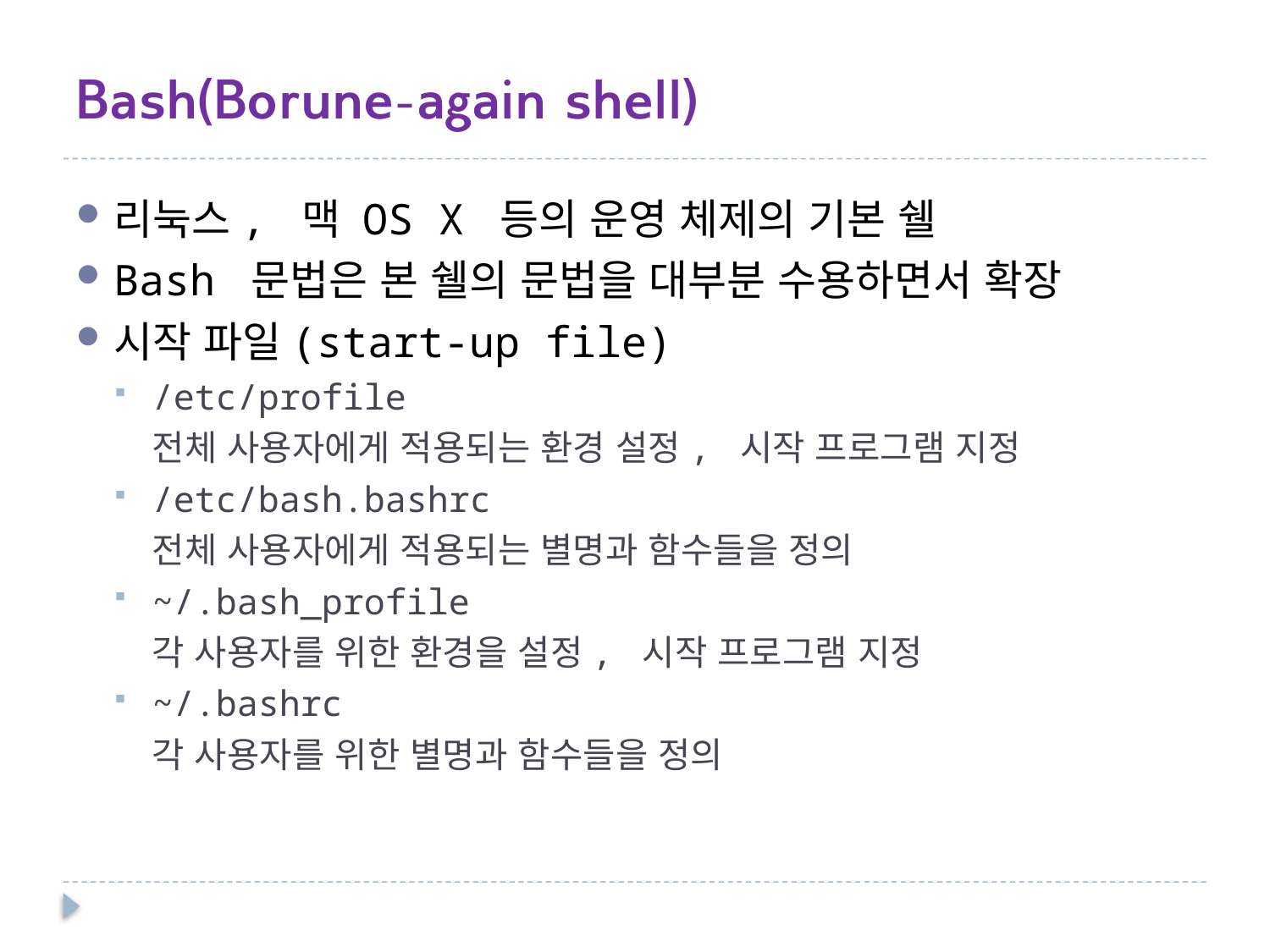

# Bash(Borune-again shell)
리눅스, 맥 OS X 등의 운영 체제의 기본 쉘
Bash 문법은 본 쉘의 문법을 대부분 수용하면서 확장
시작 파일(start-up file)
/etc/profile
	전체 사용자에게 적용되는 환경 설정, 시작 프로그램 지정
/etc/bash.bashrc
	전체 사용자에게 적용되는 별명과 함수들을 정의
~/.bash_profile
	각 사용자를 위한 환경을 설정, 시작 프로그램 지정
~/.bashrc
	각 사용자를 위한 별명과 함수들을 정의